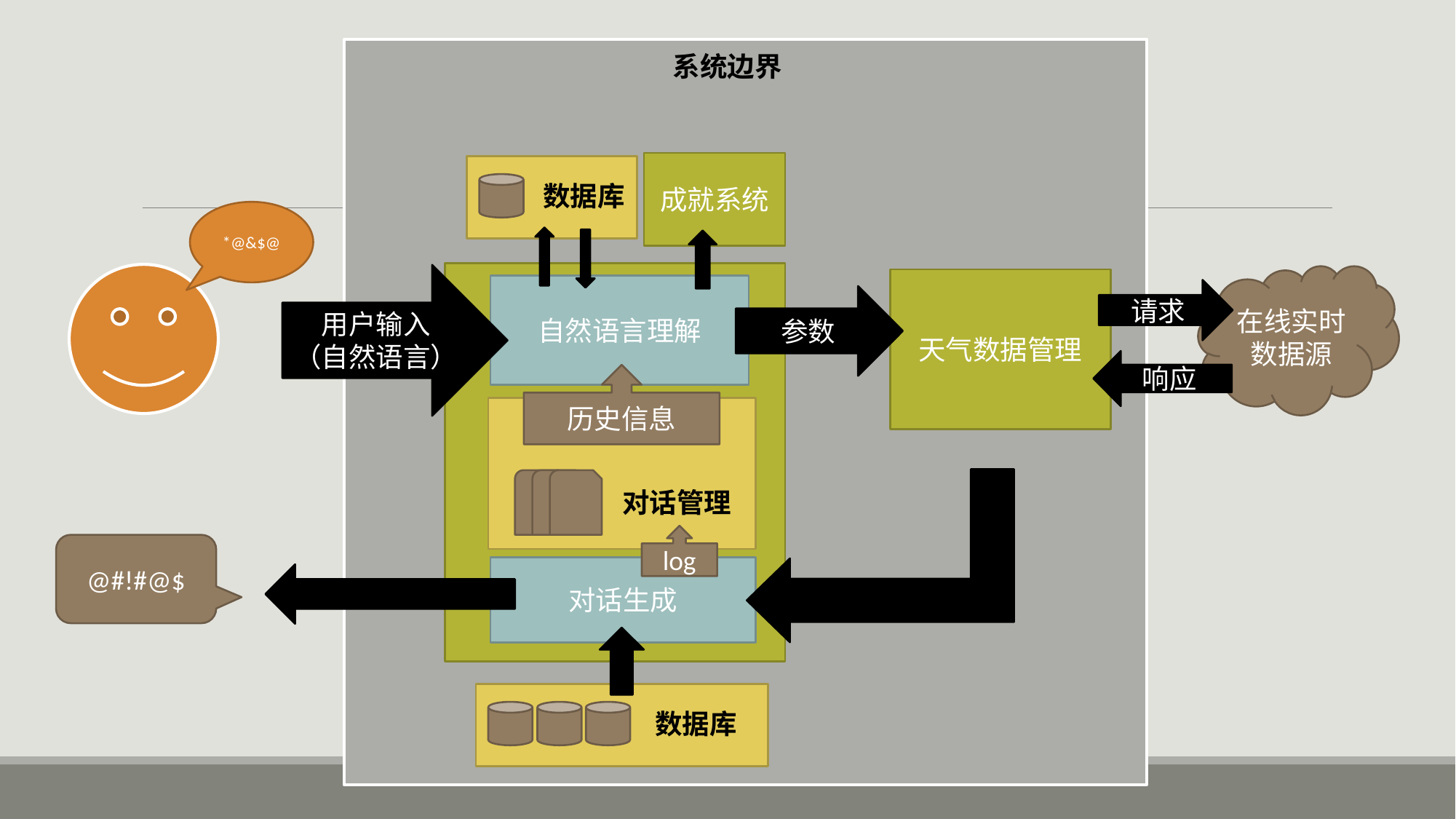

系统边界
成就系统

数据库
*@&$@

用户输入
（自然语言）
在线实时
数据源
天气数据管理
自然语言理解
请求
参数
响应
历史信息

对话管理
log
@#!#@$
对话生成

数据库